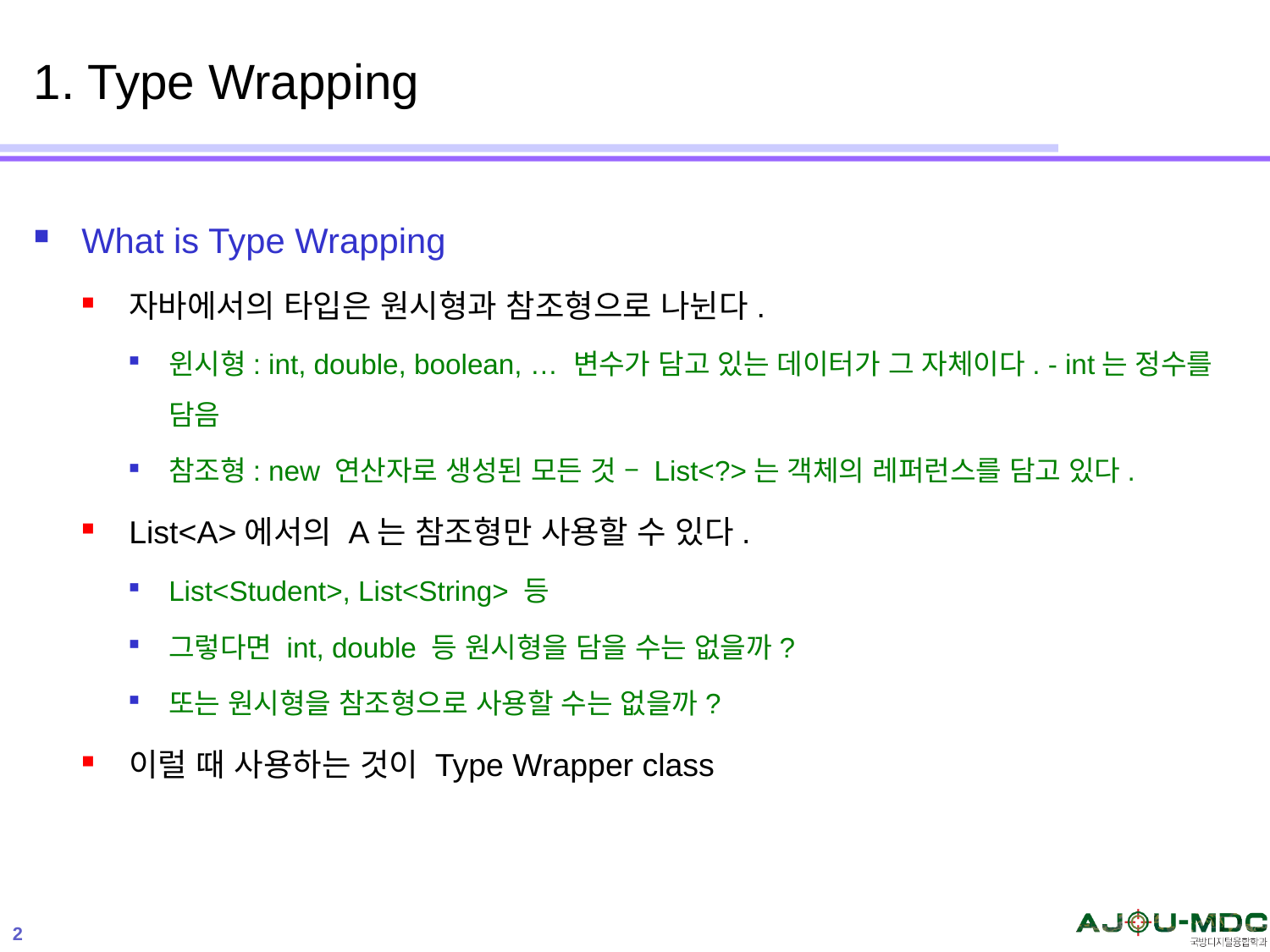

# 1. Type Wrapping
What is Type Wrapping
자바에서의 타입은 원시형과 참조형으로 나뉜다.
윈시형: int, double, boolean, … 변수가 담고 있는 데이터가 그 자체이다. - int는 정수를 담음
참조형: new 연산자로 생성된 모든 것 – List<?>는 객체의 레퍼런스를 담고 있다.
List<A>에서의 A는 참조형만 사용할 수 있다.
List<Student>, List<String> 등
그렇다면 int, double 등 원시형을 담을 수는 없을까?
또는 원시형을 참조형으로 사용할 수는 없을까?
이럴 때 사용하는 것이 Type Wrapper class
2